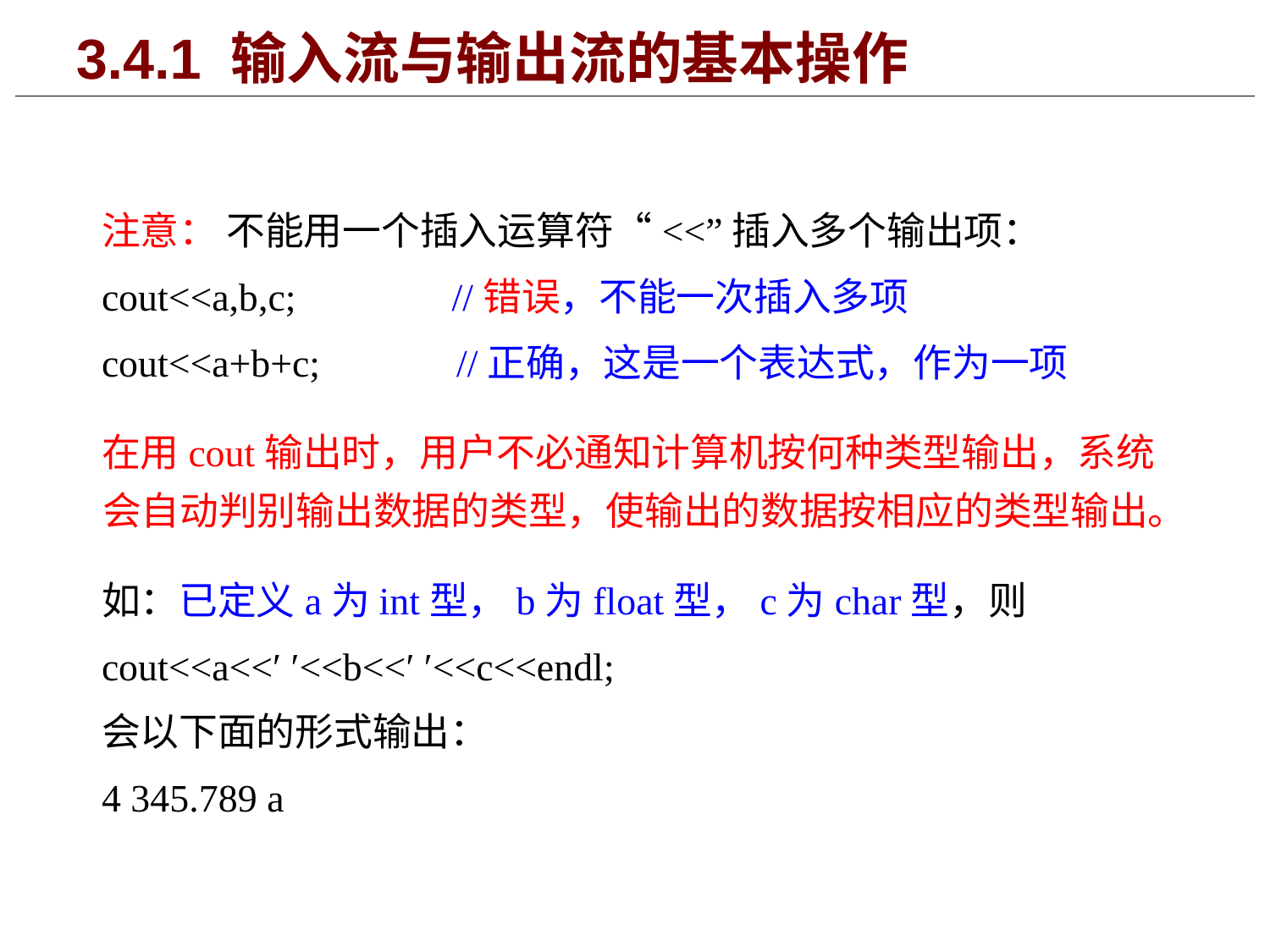

# 3.4.1 输入流与输出流的基本操作
注意： 不能用一个插入运算符“<<”插入多个输出项：
cout<<a,b,c;                //错误，不能一次插入多项
cout<<a+b+c;              //正确，这是一个表达式，作为一项
在用cout输出时，用户不必通知计算机按何种类型输出，系统会自动判别输出数据的类型，使输出的数据按相应的类型输出。
如：已定义a为int型，b为float型，c为char型，则
cout<<a<<′ ′<<b<<′ ′<<c<<endl;
会以下面的形式输出：
4 345.789 a